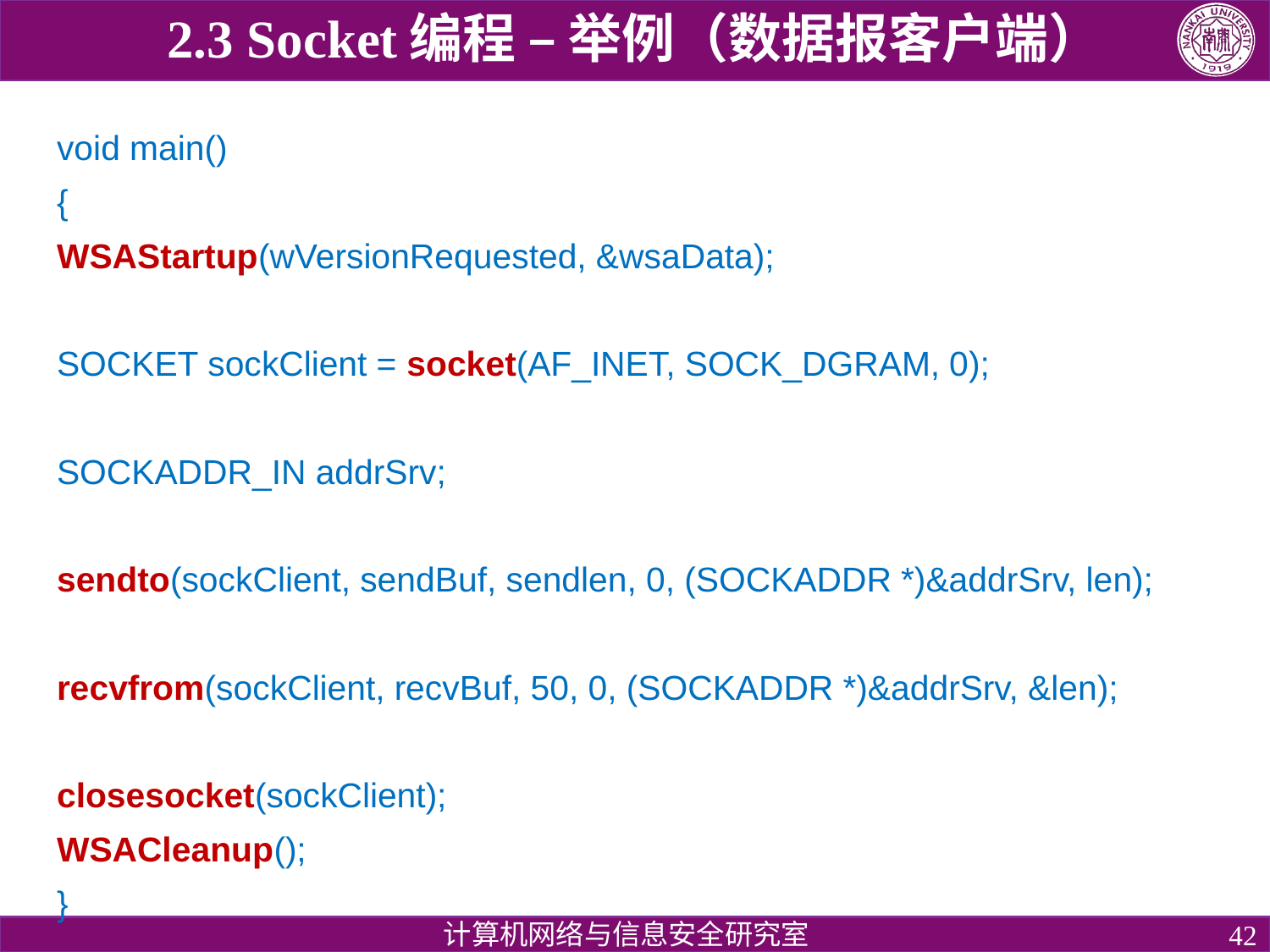

2.3 Socket编程 – 举例（数据报客户端）
void main()
{
WSAStartup(wVersionRequested, &wsaData);

SOCKET sockClient = socket(AF_INET, SOCK_DGRAM, 0);

SOCKADDR_IN addrSrv;

sendto(sockClient, sendBuf, sendlen, 0, (SOCKADDR *)&addrSrv, len);

recvfrom(sockClient, recvBuf, 50, 0, (SOCKADDR *)&addrSrv, &len);

closesocket(sockClient);
WSACleanup();
}